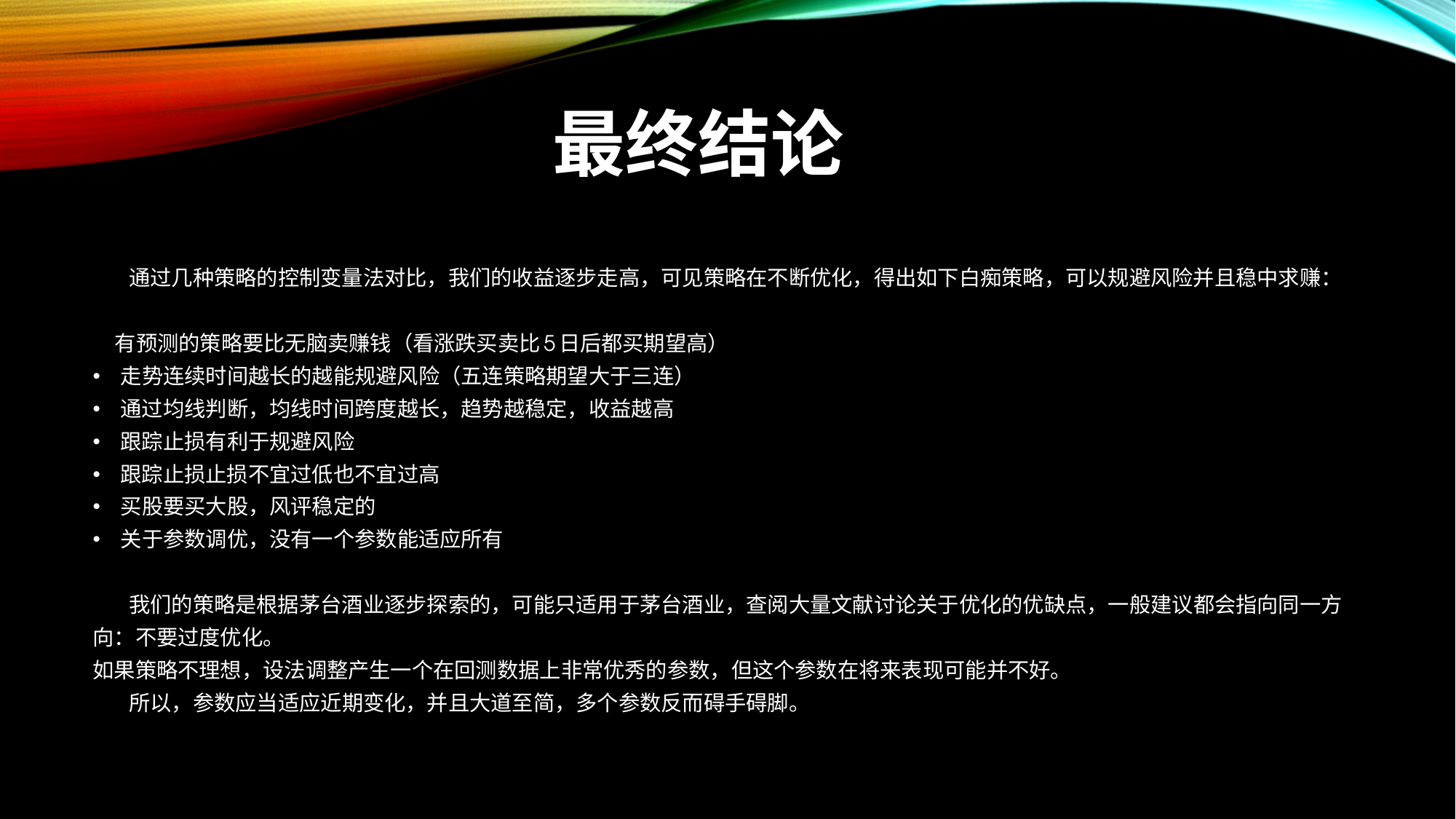

# 最终结论
       通过几种策略的控制变量法对比，我们的收益逐步走高，可见策略在不断优化，得出如下白痴策略，可以规避风险并且稳中求赚：

    有预测的策略要比无脑卖赚钱（看涨跌买卖比5日后都买期望高）
走势连续时间越长的越能规避风险（五连策略期望大于三连）
通过均线判断，均线时间跨度越长，趋势越稳定，收益越高
跟踪止损有利于规避风险
跟踪止损止损不宜过低也不宜过高
买股要买大股，风评稳定的
关于参数调优，没有一个参数能适应所有

       我们的策略是根据茅台酒业逐步探索的，可能只适用于茅台酒业，查阅大量文献讨论关于优化的优缺点，一般建议都会指向同一方
向：不要过度优化。
如果策略不理想，设法调整产生一个在回测数据上非常优秀的参数，但这个参数在将来表现可能并不好。
       所以，参数应当适应近期变化，并且大道至简，多个参数反而碍手碍脚。